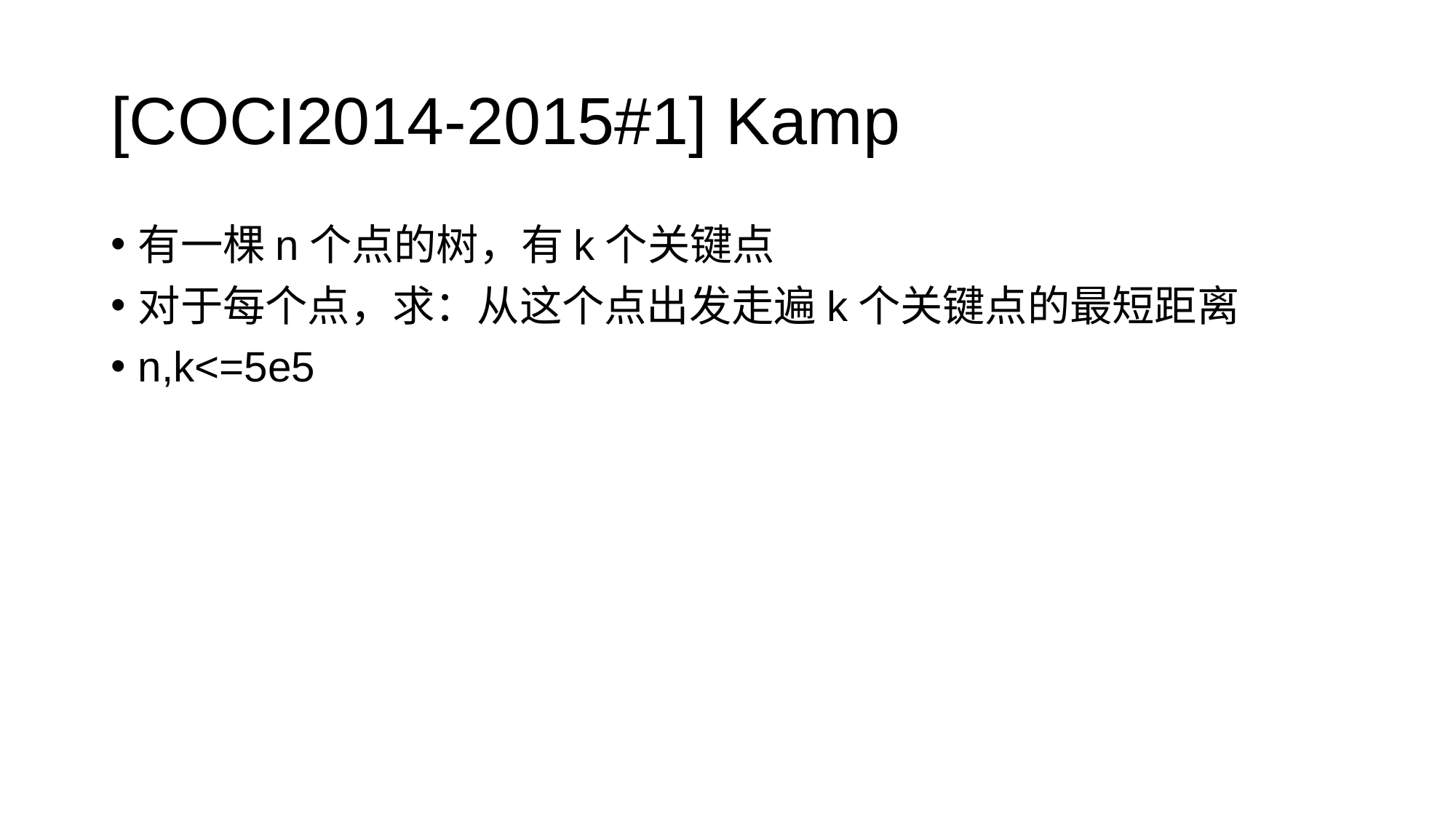

# [COCI2014-2015#1] Kamp
有一棵n个点的树，有k个关键点
对于每个点，求：从这个点出发走遍k个关键点的最短距离
n,k<=5e5